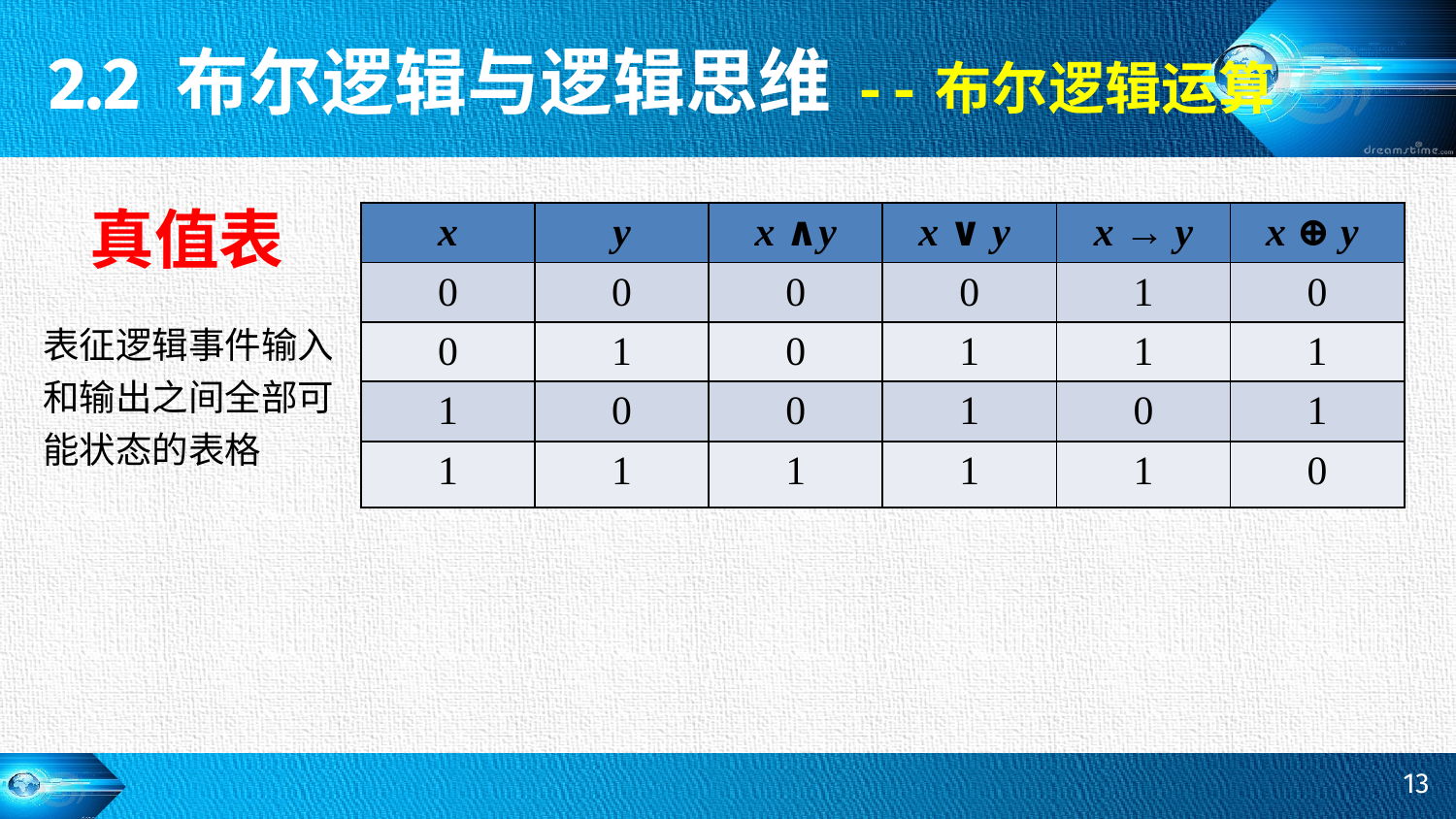

2.2 布尔逻辑与逻辑思维
--布尔逻辑运算
真值表
| x | y | x ∧y | x ∨ y | x → y | x ⊕ y |
| --- | --- | --- | --- | --- | --- |
| 0 | 0 | 0 | 0 | 1 | 0 |
| 0 | 1 | 0 | 1 | 1 | 1 |
| 1 | 0 | 0 | 1 | 0 | 1 |
| 1 | 1 | 1 | 1 | 1 | 0 |
表征逻辑事件输入和输出之间全部可能状态的表格
13